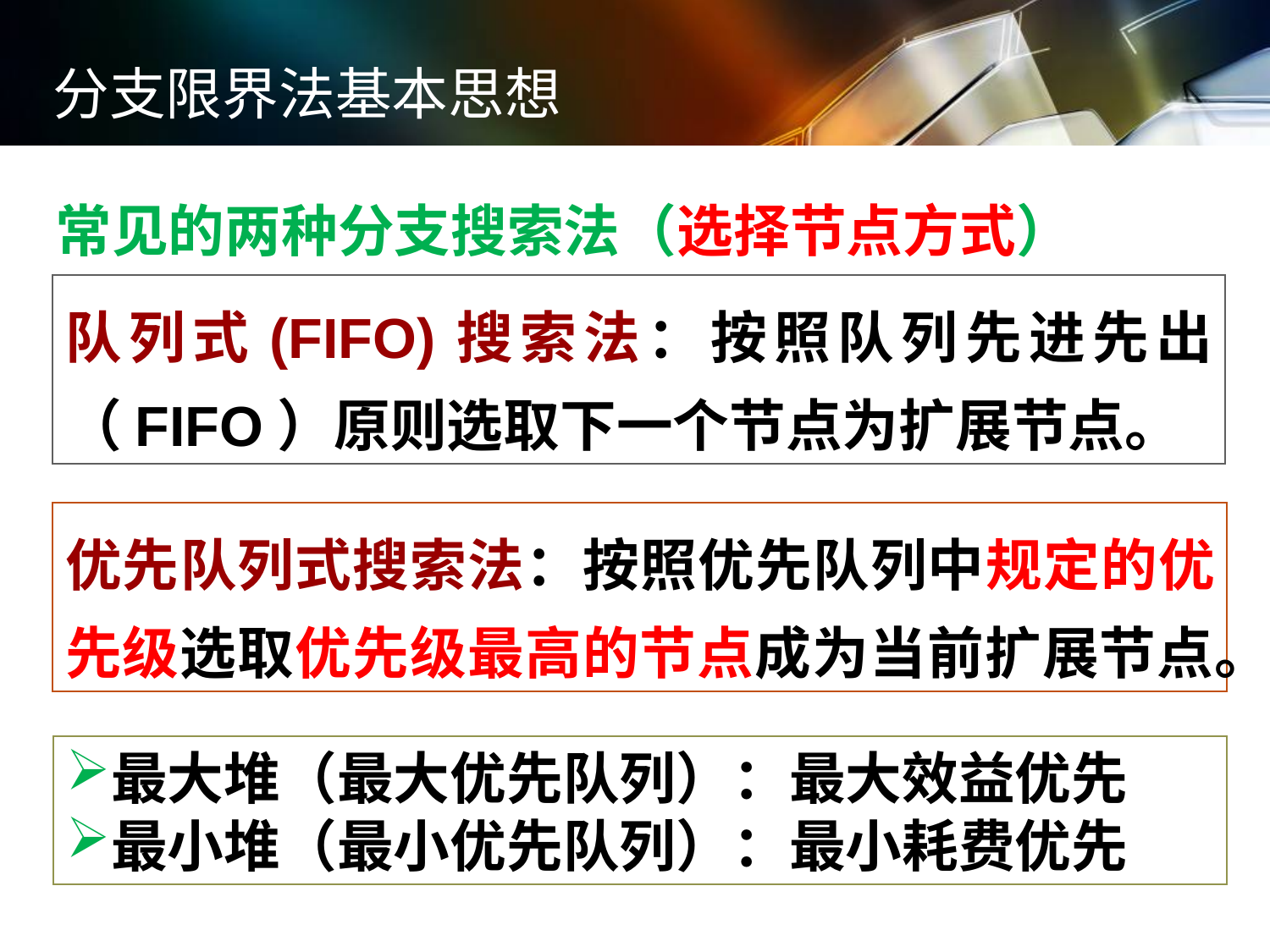

分支限界法基本思想
常见的两种分支搜索法（选择节点方式）

队列式(FIFO)搜索法：按照队列先进先出（FIFO）原则选取下一个节点为扩展节点。
优先队列式搜索法：按照优先队列中规定的优先级选取优先级最高的节点成为当前扩展节点。
最大堆（最大优先队列）：最大效益优先
最小堆（最小优先队列）：最小耗费优先